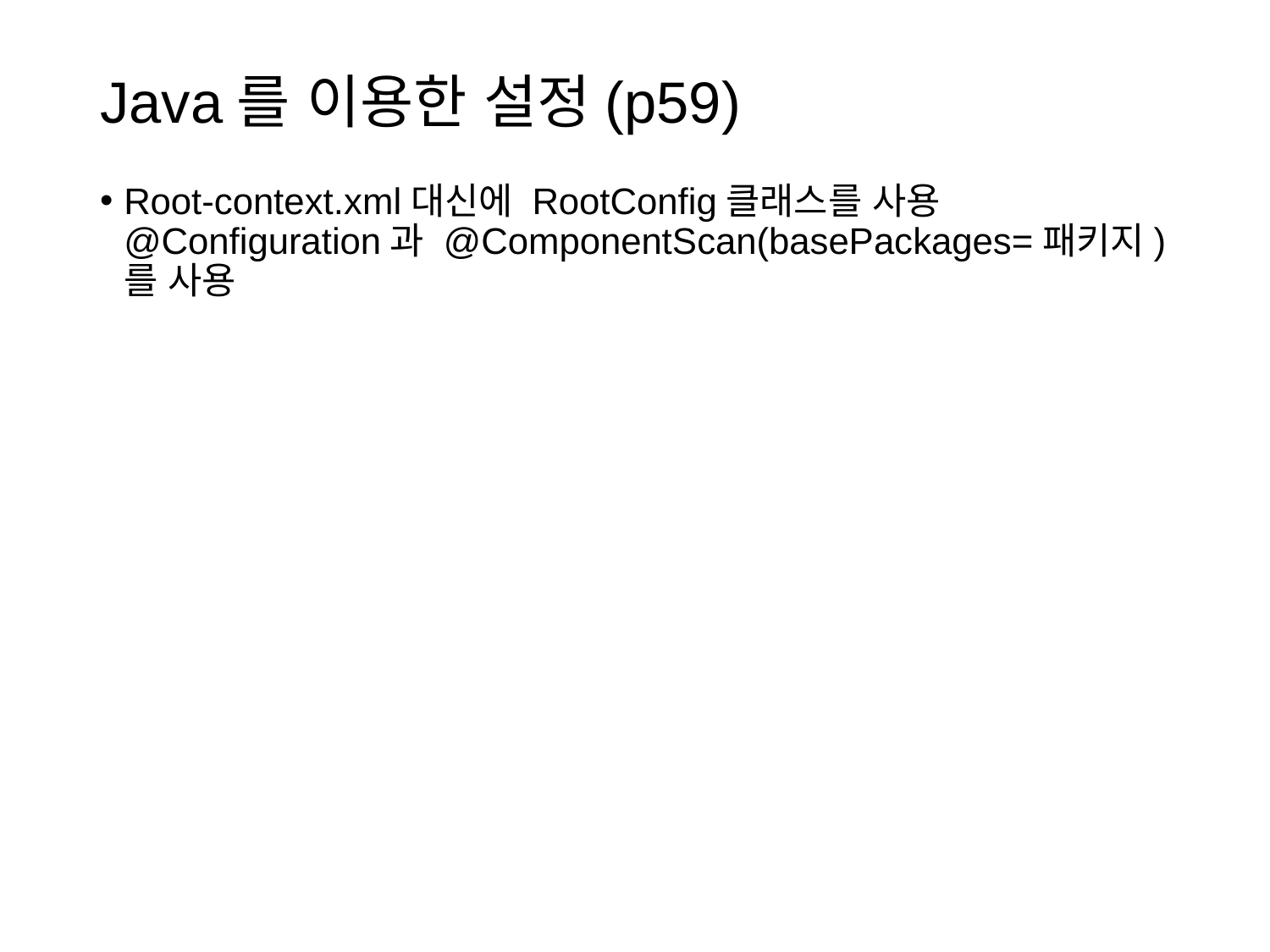

# Java를 이용한 설정(p59)
Root-context.xml대신에 RootConfig클래스를 사용
@Configuration과 @ComponentScan(basePackages=패키지)
를 사용